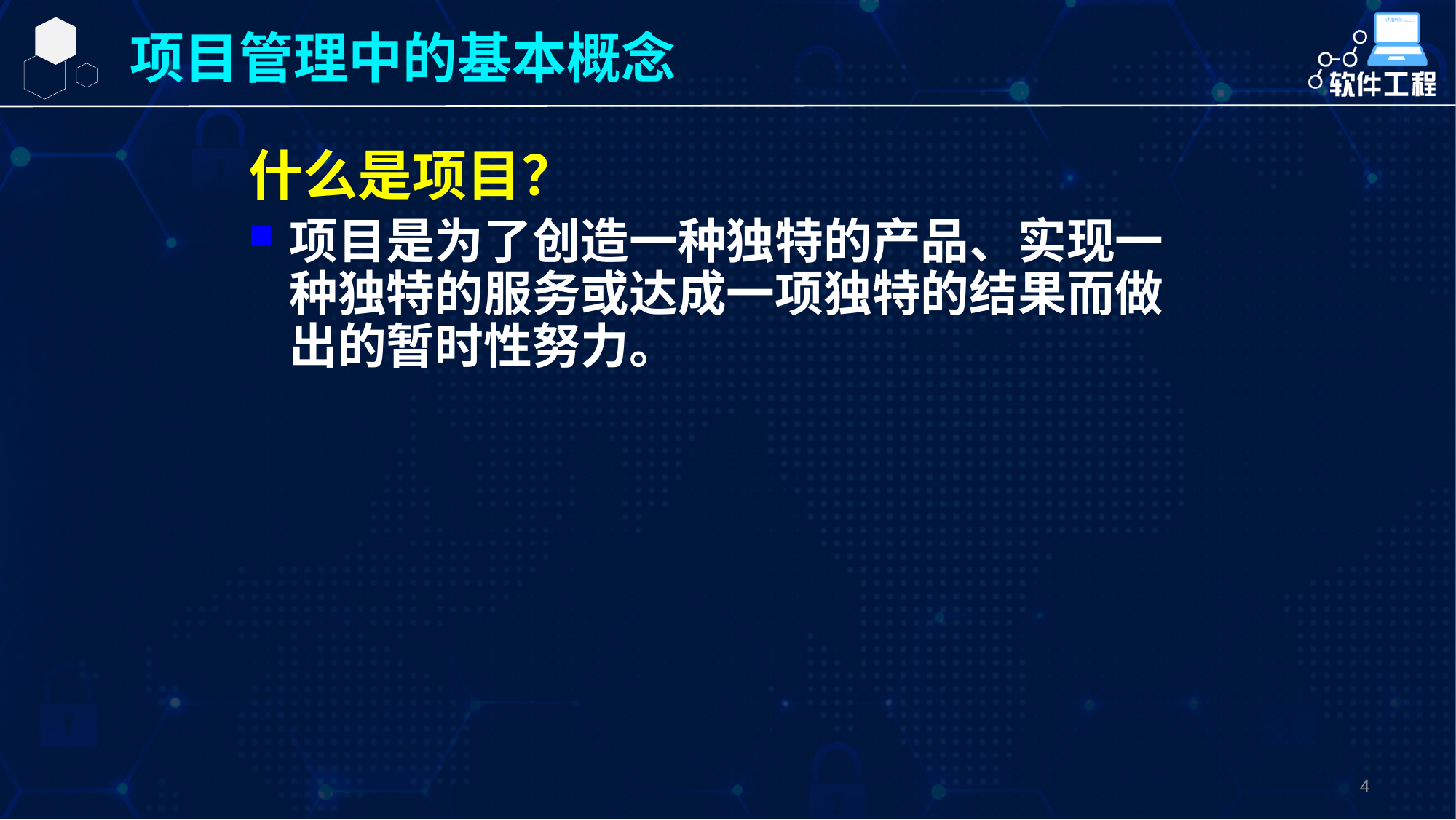

4
项目管理中的基本概念
什么是项目？
项目是为了创造一种独特的产品、实现一种独特的服务或达成一项独特的结果而做出的暂时性努力。